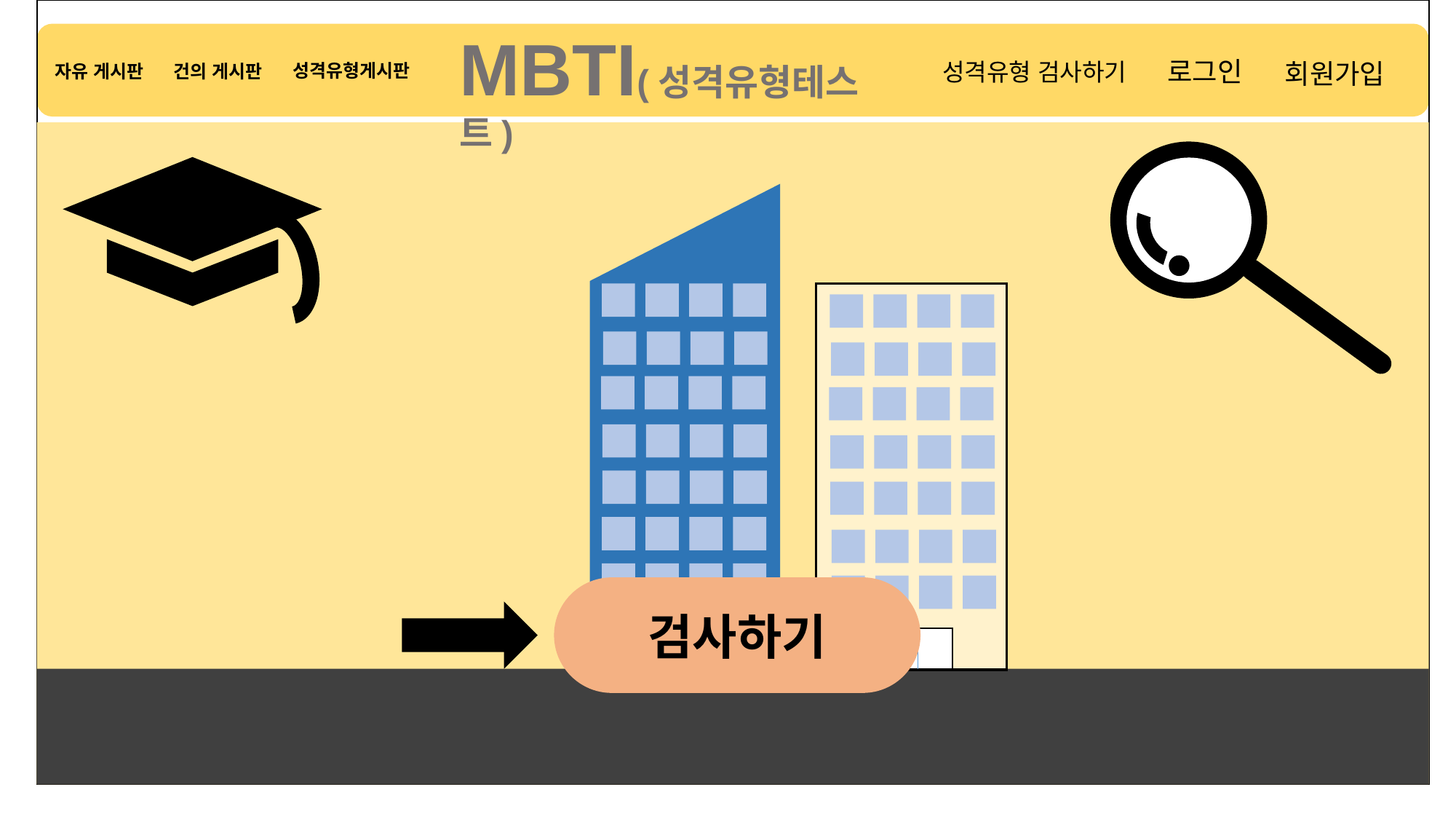

MBTI(성격유형테스트)

로그인
성격유형 검사하기
회원가입
성격유형게시판
자유 게시판
건의 게시판

검사하기